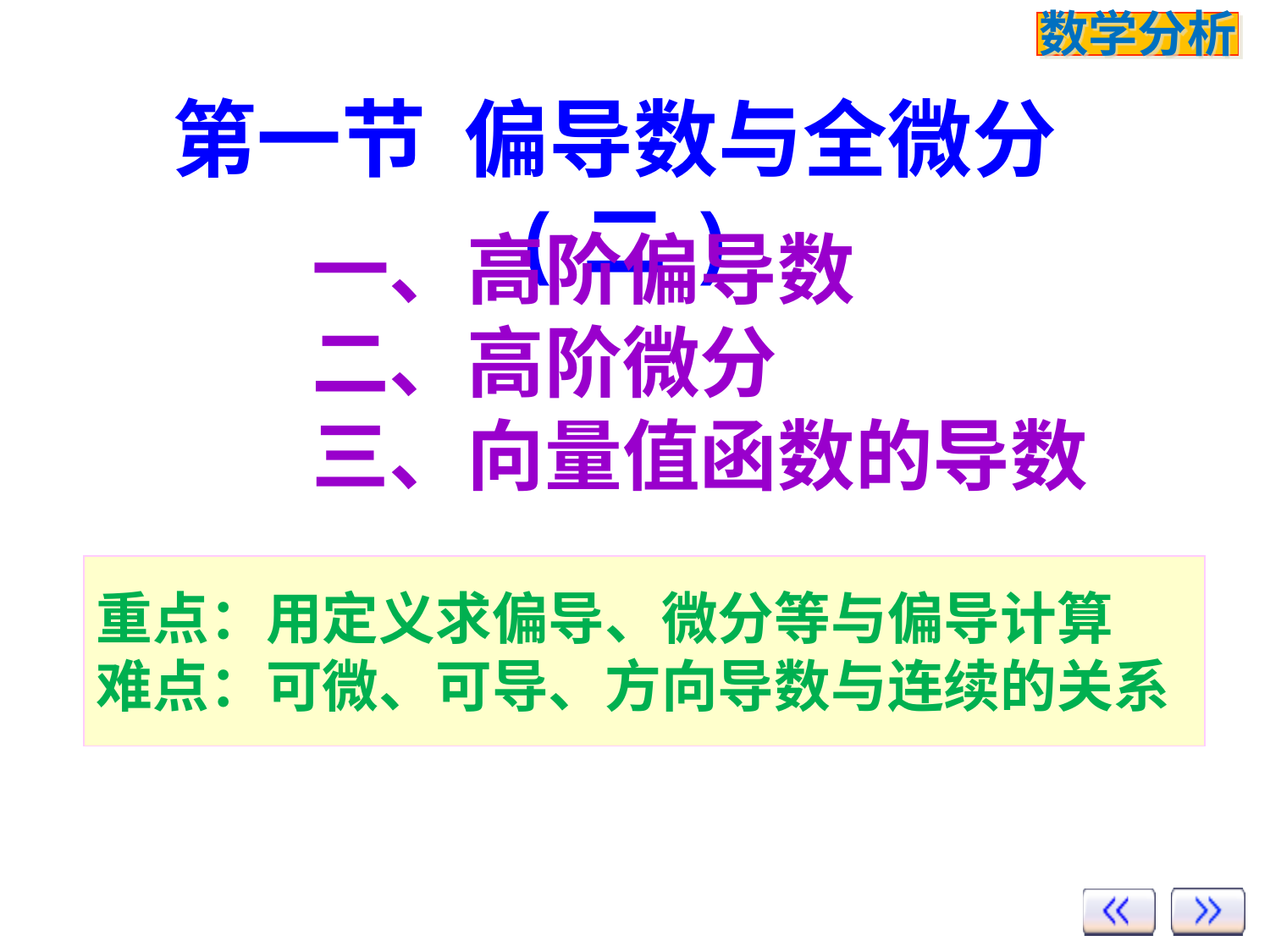

第一节  偏导数与全微分(二)
一、高阶偏导数
二、高阶微分
三、向量值函数的导数
重点：用定义求偏导、微分等与偏导计算
难点：可微、可导、方向导数与连续的关系